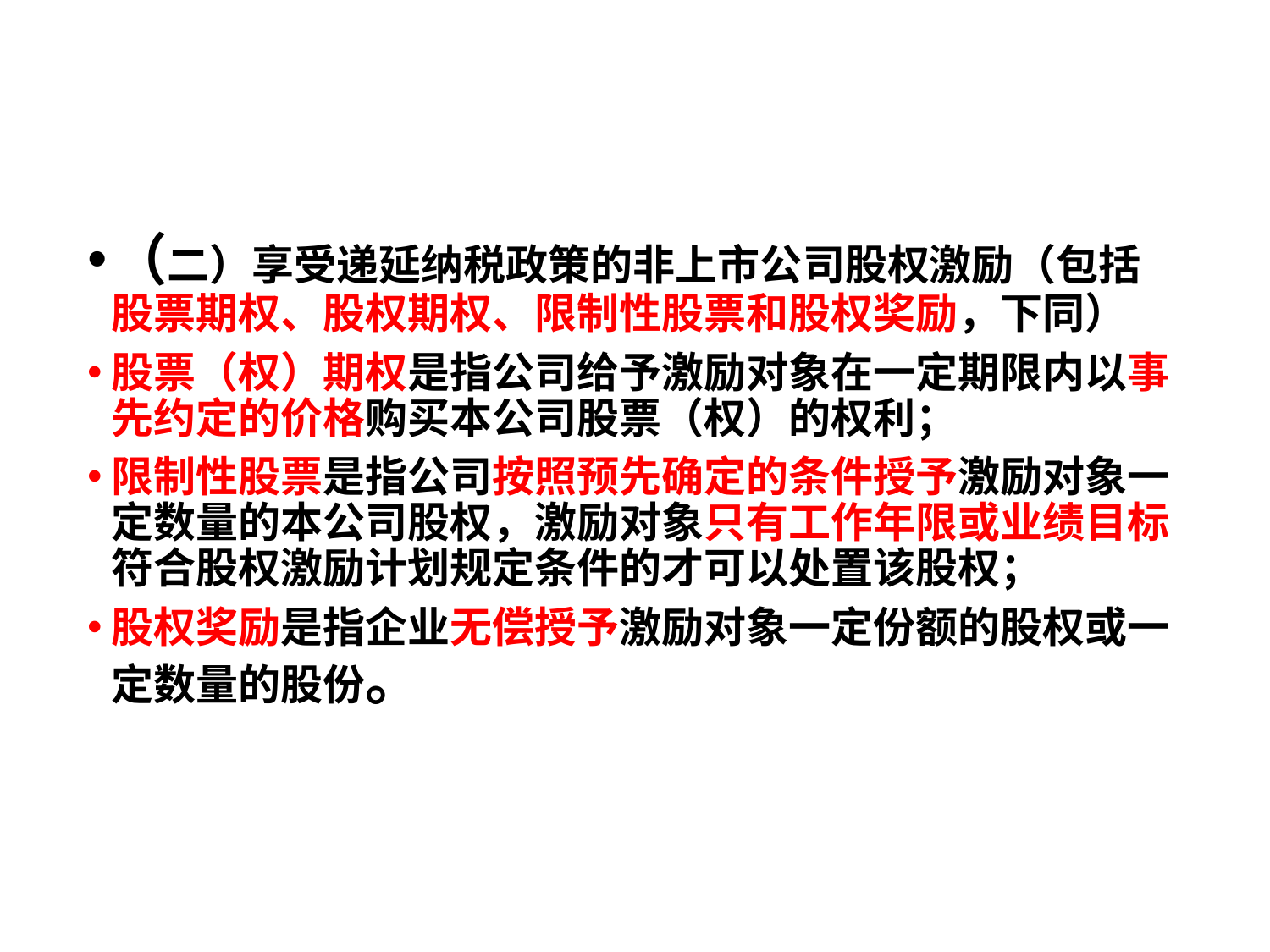

#
（二）享受递延纳税政策的非上市公司股权激励（包括股票期权、股权期权、限制性股票和股权奖励，下同）
股票（权）期权是指公司给予激励对象在一定期限内以事先约定的价格购买本公司股票（权）的权利；
限制性股票是指公司按照预先确定的条件授予激励对象一定数量的本公司股权，激励对象只有工作年限或业绩目标符合股权激励计划规定条件的才可以处置该股权；
股权奖励是指企业无偿授予激励对象一定份额的股权或一定数量的股份。